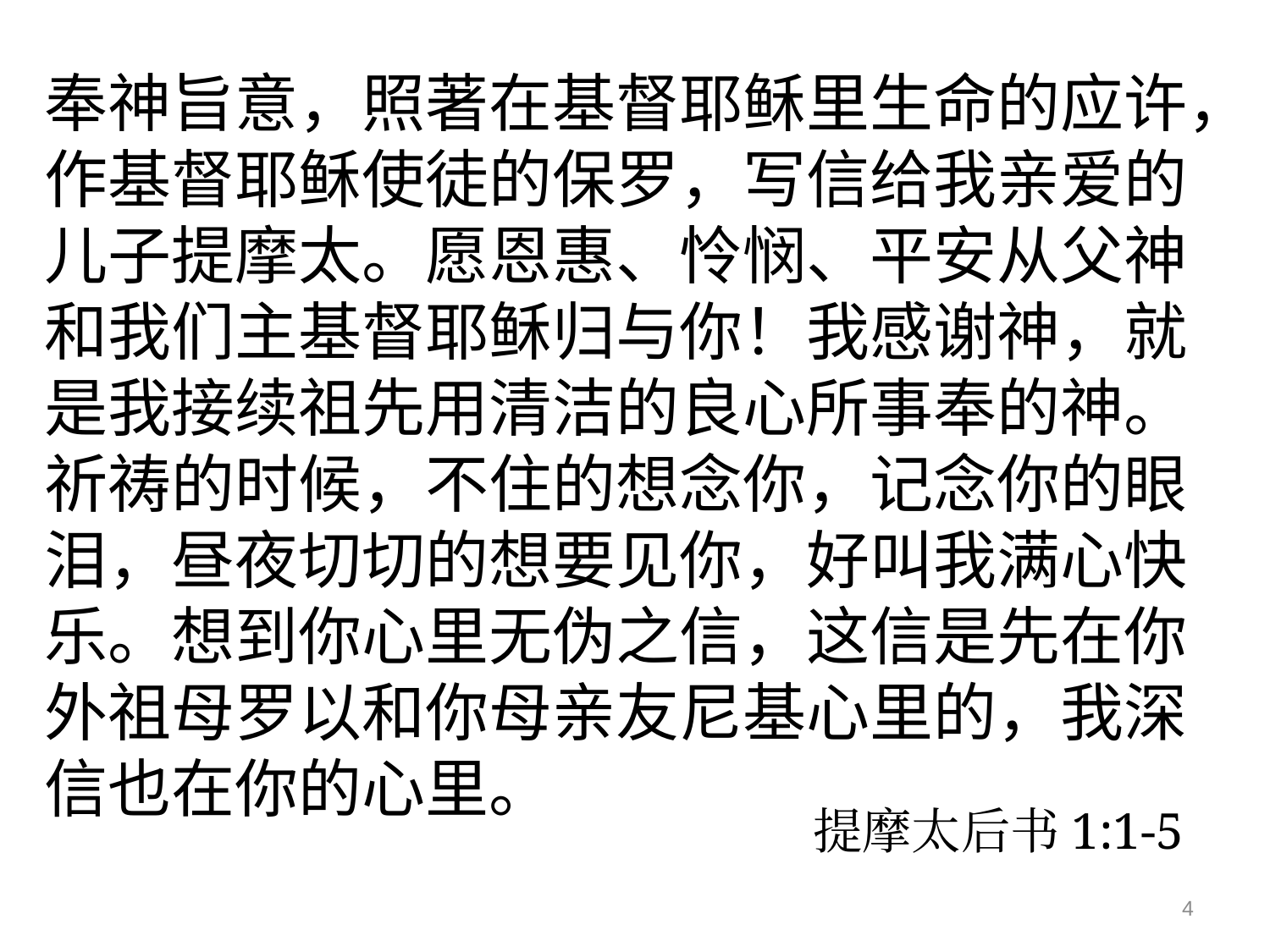

奉神旨意，照著在基督耶稣里生命的应许，作基督耶稣使徒的保罗，写信给我亲爱的儿子提摩太。愿恩惠、怜悯、平安从父神和我们主基督耶稣归与你！我感谢神，就是我接续祖先用清洁的良心所事奉的神。祈祷的时候，不住的想念你，记念你的眼泪，昼夜切切的想要见你，好叫我满心快乐。想到你心里无伪之信，这信是先在你外祖母罗以和你母亲友尼基心里的，我深信也在你的心里。
提摩太后书1:1-5
4